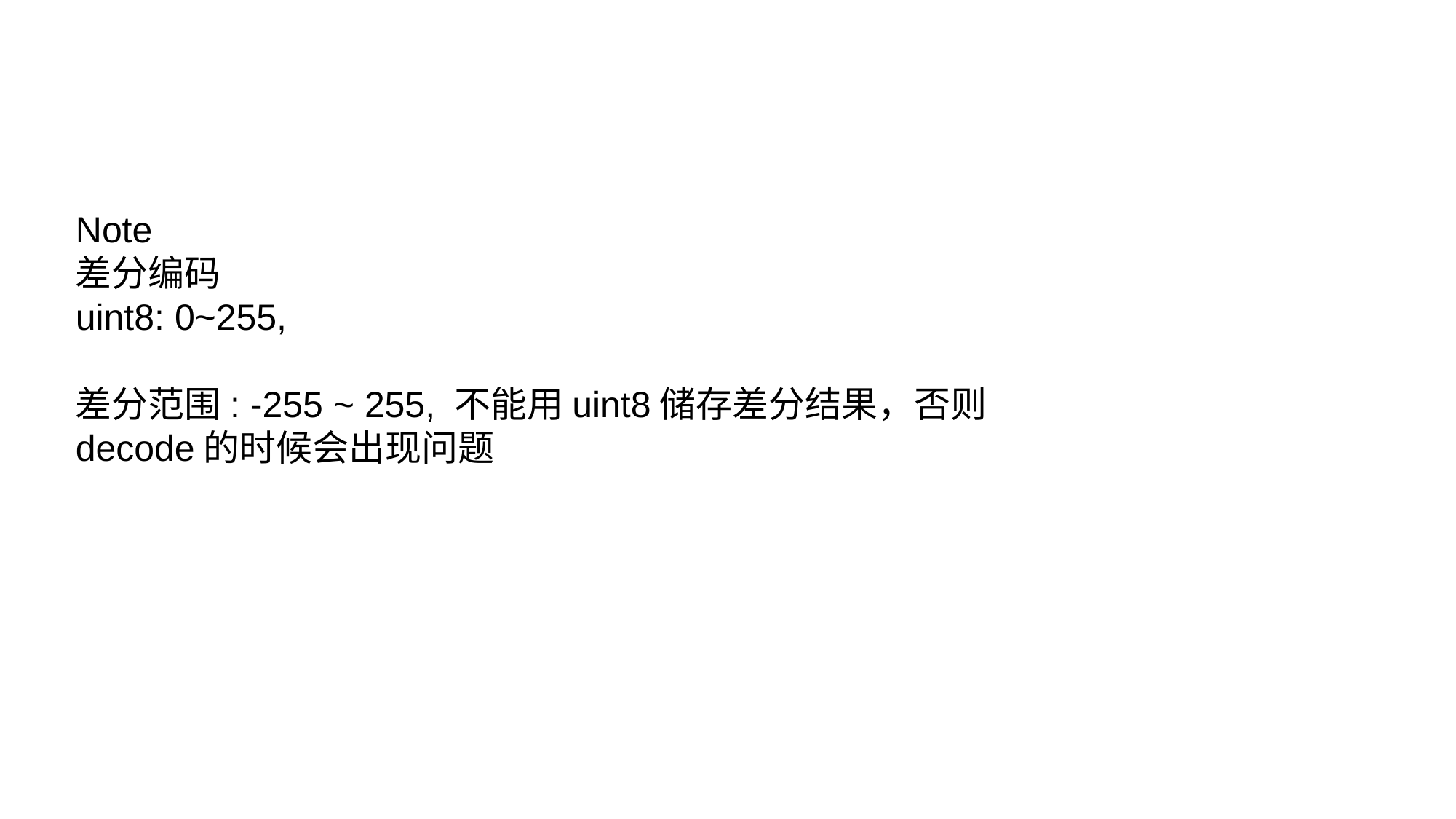

Note
差分编码
uint8: 0~255,

差分范围: -255 ~ 255, 不能用uint8储存差分结果，否则decode的时候会出现问题